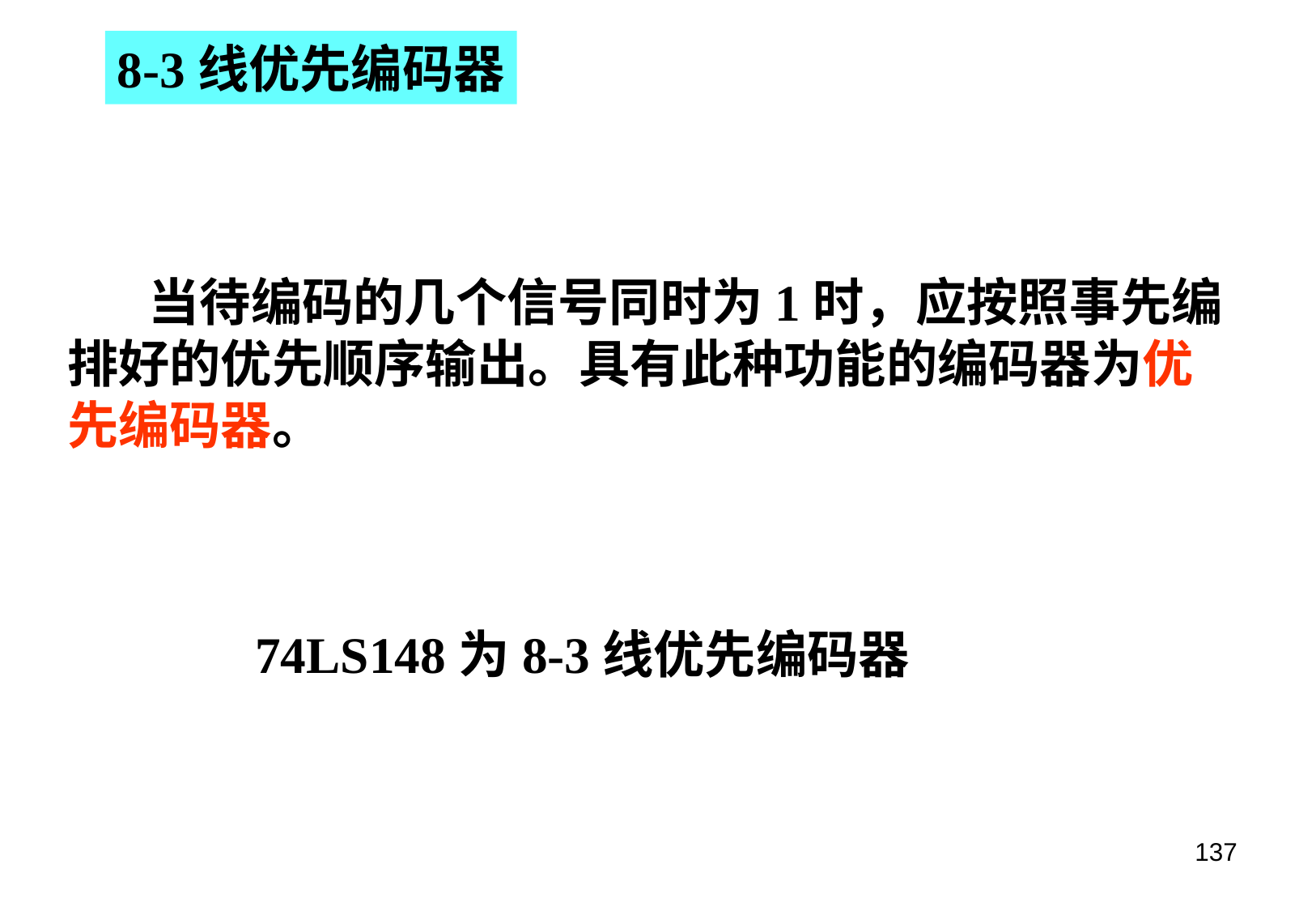

8-3线优先编码器
      当待编码的几个信号同时为1时，应按照事先编排好的优先顺序输出。具有此种功能的编码器为优先编码器。
74LS148为8-3线优先编码器
137